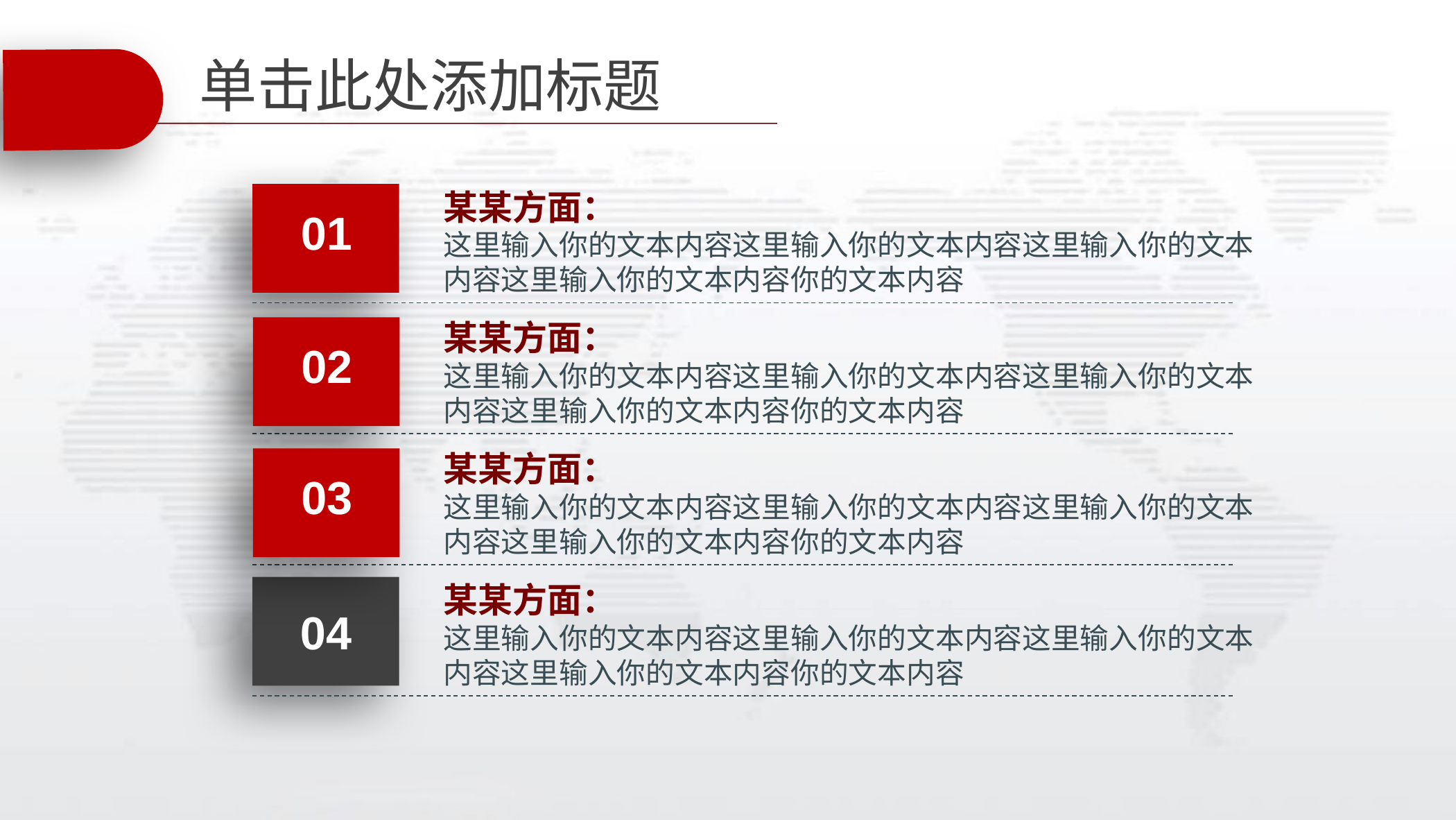

# 单击此处添加标题
某某方面：
这里输入你的文本内容这里输入你的文本内容这里输入你的文本内容这里输入你的文本内容你的文本内容

01
某某方面：
这里输入你的文本内容这里输入你的文本内容这里输入你的文本内容这里输入你的文本内容你的文本内容

02
某某方面：
这里输入你的文本内容这里输入你的文本内容这里输入你的文本内容这里输入你的文本内容你的文本内容

03
某某方面：
这里输入你的文本内容这里输入你的文本内容这里输入你的文本内容这里输入你的文本内容你的文本内容
04